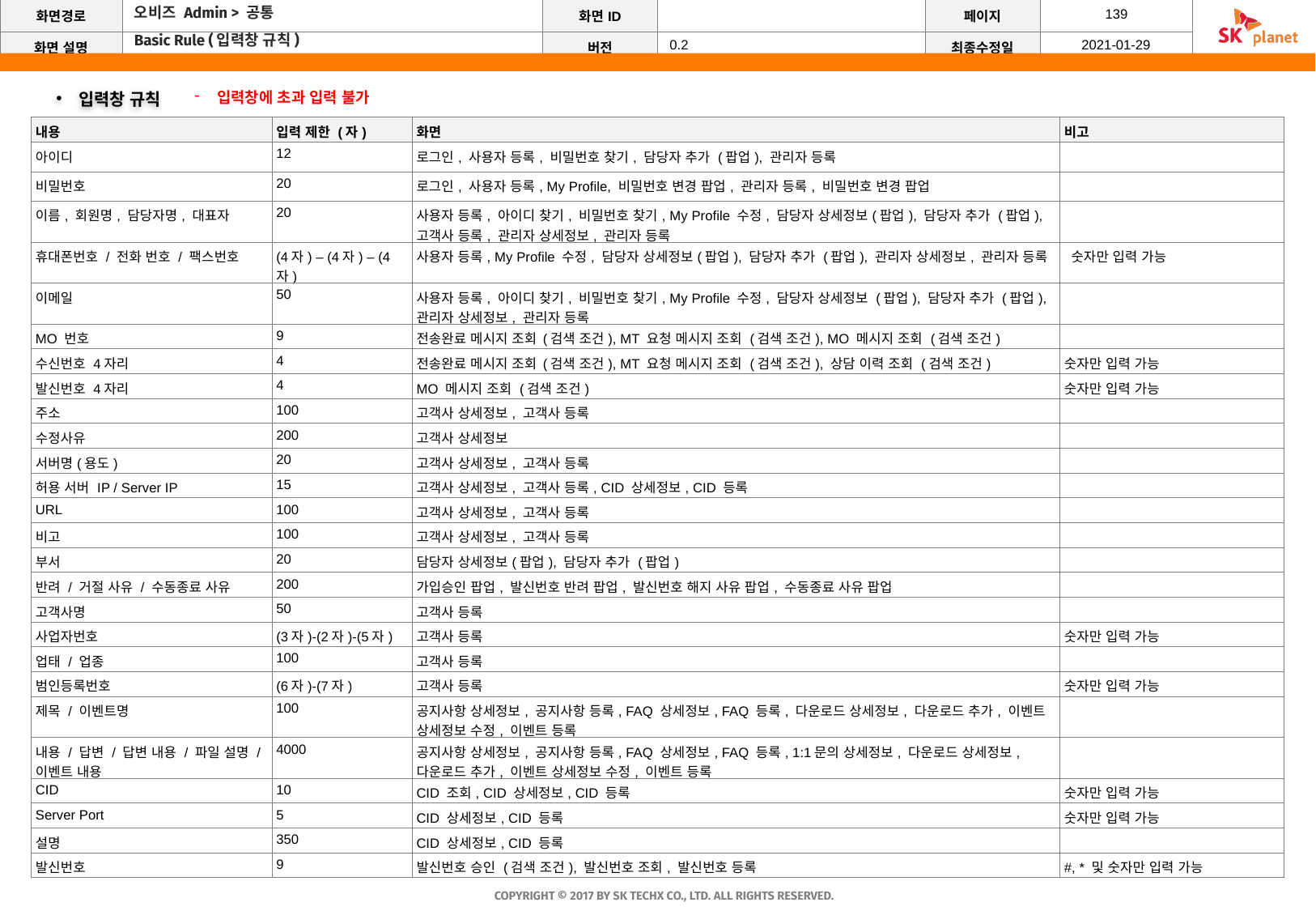

오비즈 Admin > 공통
Basic Rule (입력창 규칙)
입력창 규칙
입력창에 초과 입력 불가
| 내용 | 입력 제한 (자) | 화면 | 비고 |
| --- | --- | --- | --- |
| 아이디 | 12 | 로그인, 사용자 등록, 비밀번호 찾기, 담당자 추가 (팝업), 관리자 등록 |  |
| 비밀번호 | 20 | 로그인, 사용자 등록, My Profile, 비밀번호 변경 팝업, 관리자 등록, 비밀번호 변경 팝업 |  |
| 이름, 회원명, 담당자명, 대표자 | 20 | 사용자 등록, 아이디 찾기, 비밀번호 찾기, My Profile 수정, 담당자 상세정보(팝업), 담당자 추가 (팝업), 고객사 등록, 관리자 상세정보, 관리자 등록 |  |
| 휴대폰번호 / 전화 번호 / 팩스번호 | (4자) – (4자) – (4자) | 사용자 등록, My Profile 수정, 담당자 상세정보(팝업), 담당자 추가 (팝업), 관리자 상세정보, 관리자 등록 | 숫자만 입력 가능 |
| 이메일 | 50 | 사용자 등록, 아이디 찾기, 비밀번호 찾기, My Profile 수정, 담당자 상세정보 (팝업), 담당자 추가 (팝업), 관리자 상세정보, 관리자 등록 |  |
| MO 번호 | 9 | 전송완료 메시지 조회 (검색 조건), MT 요청 메시지 조회 (검색 조건), MO 메시지 조회 (검색 조건) |  |
| 수신번호 4자리 | 4 | 전송완료 메시지 조회 (검색 조건), MT 요청 메시지 조회 (검색 조건), 상담 이력 조회 (검색 조건) | 숫자만 입력 가능 |
| 발신번호 4자리 | 4 | MO 메시지 조회 (검색 조건) | 숫자만 입력 가능 |
| 주소 | 100 | 고객사 상세정보, 고객사 등록 |  |
| 수정사유 | 200 | 고객사 상세정보 |  |
| 서버명(용도) | 20 | 고객사 상세정보, 고객사 등록 |  |
| 허용 서버 IP / Server IP | 15 | 고객사 상세정보, 고객사 등록, CID 상세정보, CID 등록 |  |
| URL | 100 | 고객사 상세정보, 고객사 등록 |  |
| 비고 | 100 | 고객사 상세정보, 고객사 등록 |  |
| 부서 | 20 | 담당자 상세정보(팝업), 담당자 추가 (팝업) |  |
| 반려 / 거절 사유 / 수동종료 사유 | 200 | 가입승인 팝업, 발신번호 반려 팝업, 발신번호 해지 사유 팝업, 수동종료 사유 팝업 |  |
| 고객사명 | 50 | 고객사 등록 |  |
| 사업자번호 | (3자)-(2자)-(5자) | 고객사 등록 | 숫자만 입력 가능 |
| 업태 / 업종 | 100 | 고객사 등록 |  |
| 범인등록번호 | (6자)-(7자) | 고객사 등록 | 숫자만 입력 가능 |
| 제목 / 이벤트명 | 100 | 공지사항 상세정보, 공지사항 등록, FAQ 상세정보, FAQ 등록, 다운로드 상세정보, 다운로드 추가, 이벤트 상세정보 수정, 이벤트 등록 |  |
| 내용 / 답변 / 답변 내용 / 파일 설명 / 이벤트 내용 | 4000 | 공지사항 상세정보, 공지사항 등록, FAQ 상세정보, FAQ 등록, 1:1문의 상세정보, 다운로드 상세정보, 다운로드 추가, 이벤트 상세정보 수정, 이벤트 등록 |  |
| CID | 10 | CID 조회, CID 상세정보, CID 등록 | 숫자만 입력 가능 |
| Server Port | 5 | CID 상세정보, CID 등록 | 숫자만 입력 가능 |
| 설명 | 350 | CID 상세정보, CID 등록 |  |
| 발신번호 | 9 | 발신번호 승인 (검색 조건), 발신번호 조회, 발신번호 등록 | #, \* 및 숫자만 입력 가능 |